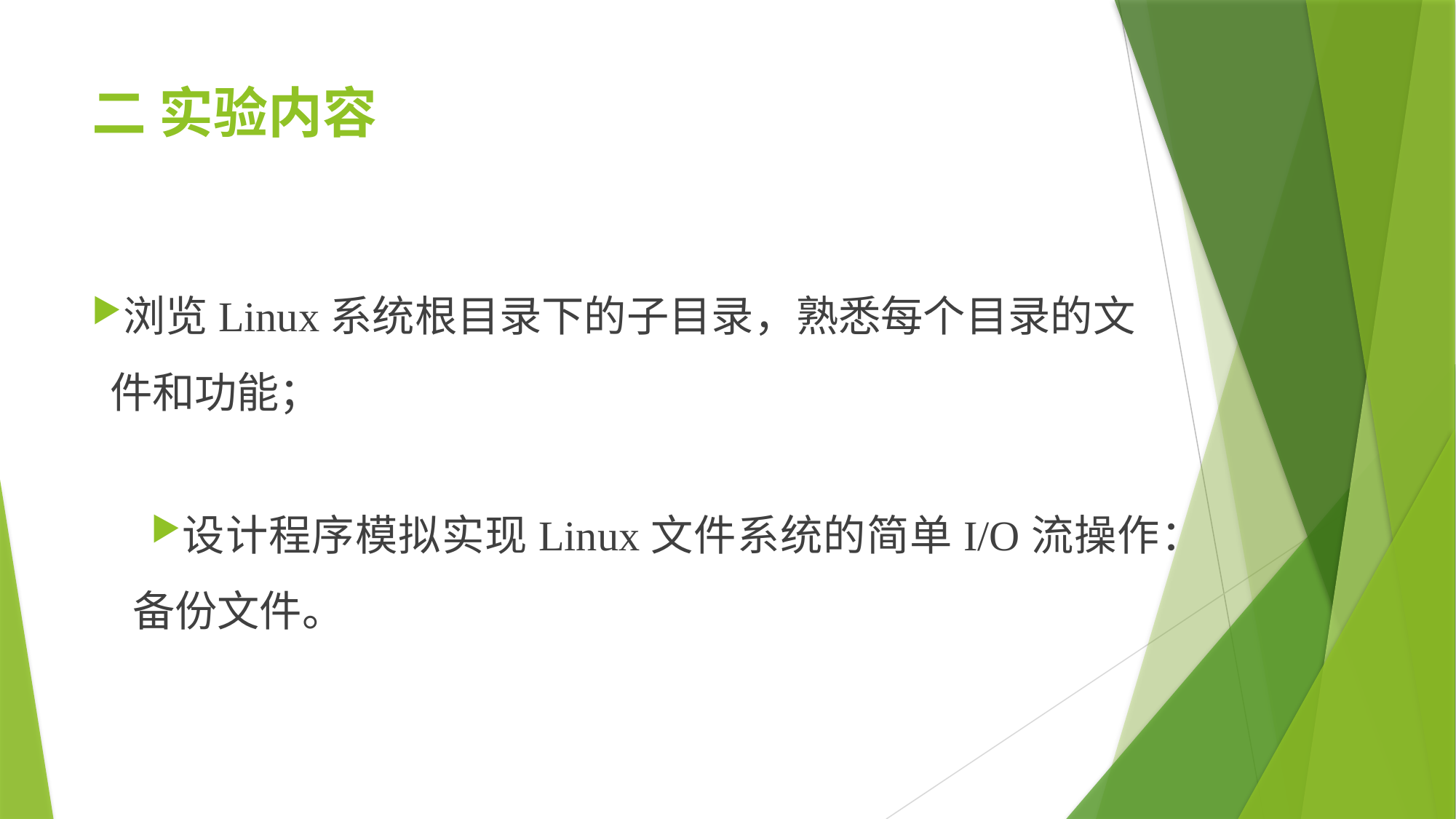

# 二 实验内容
浏览Linux系统根目录下的子目录，熟悉每个目录的文件和功能；
设计程序模拟实现Linux文件系统的简单I/O流操作：备份文件。